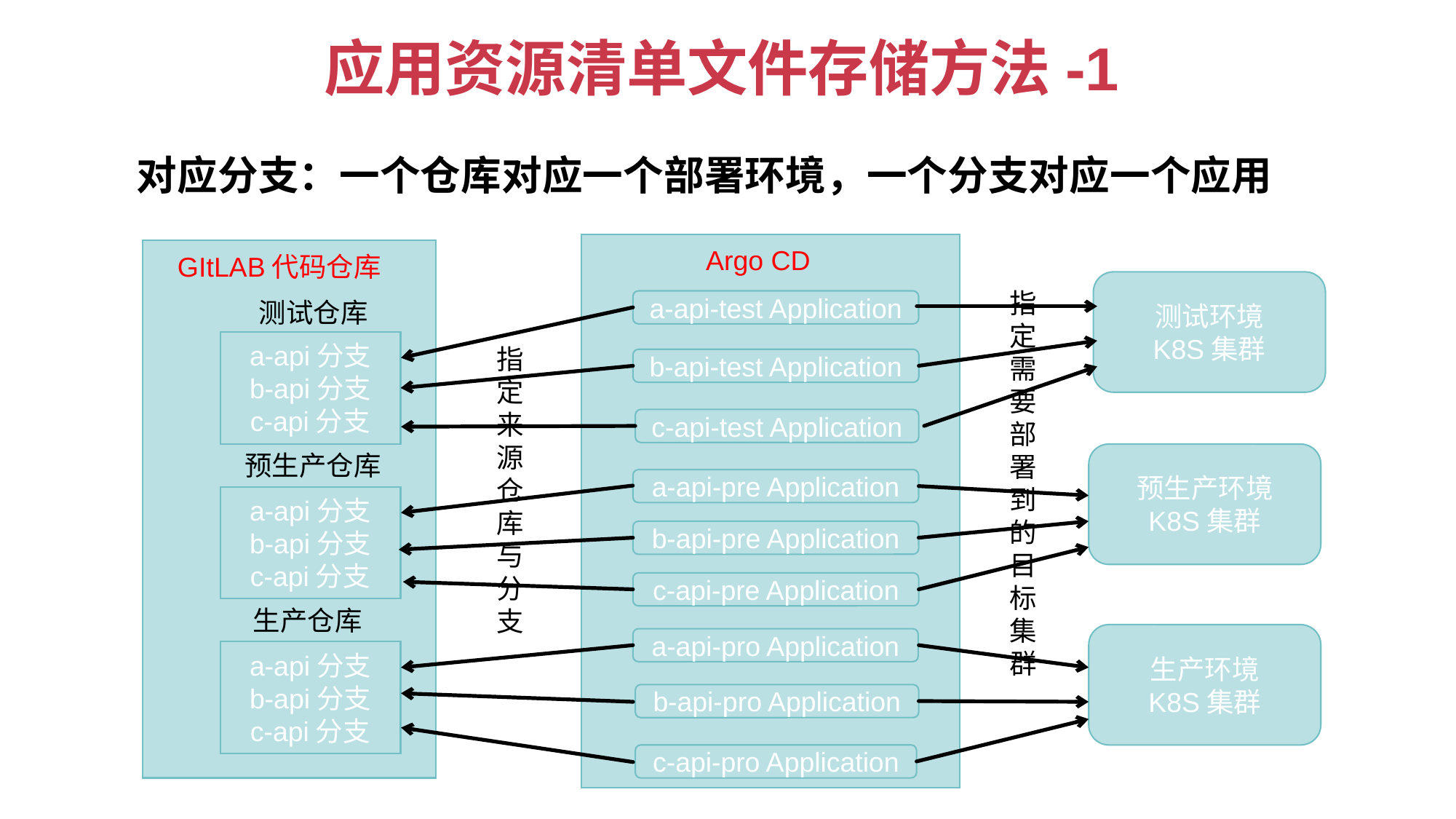

应用资源清单文件存储方法-1
对应分支：一个仓库对应一个部署环境，一个分支对应一个应用

Argo CD

GItLAB代码仓库
测试环境
K8S集群
指定需要部署到的目标集群
测试仓库
a-api-test Application
a-api分支
b-api分支
c-api分支
指定
来源仓库与分支

b-api-test Application

c-api-test Application

预生产仓库
预生产环境
K8S集群

a-api-pre Application

a-api分支
b-api分支
c-api分支

b-api-pre Application

c-api-pre Application

生产仓库
生产环境
K8S集群

a-api-pro Application

a-api分支
b-api分支
c-api分支

b-api-pro Application

c-api-pro Application